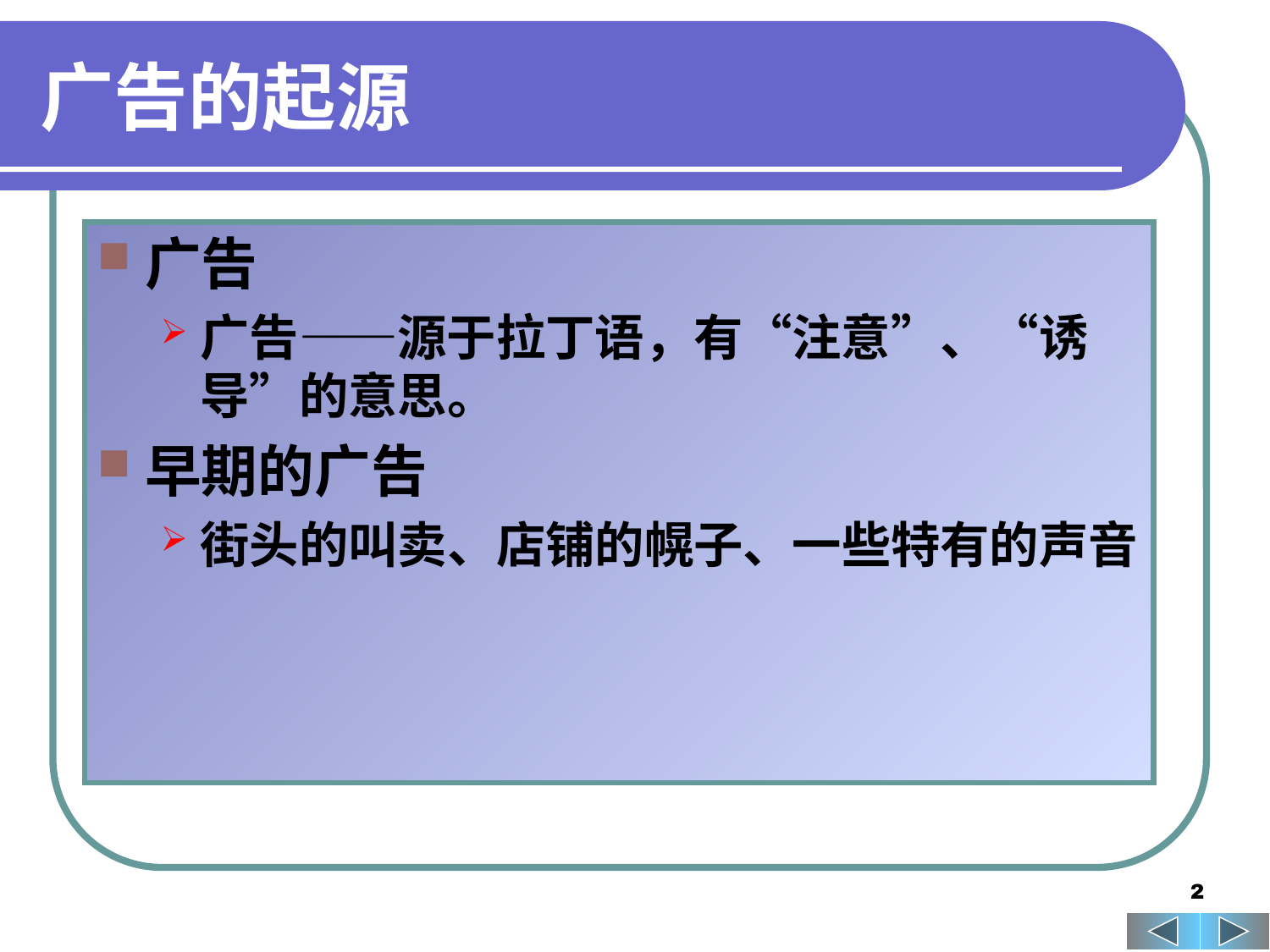

# 广告的起源
广告
广告——源于拉丁语，有“注意”、“诱导”的意思。
早期的广告
街头的叫卖、店铺的幌子、一些特有的声音
2